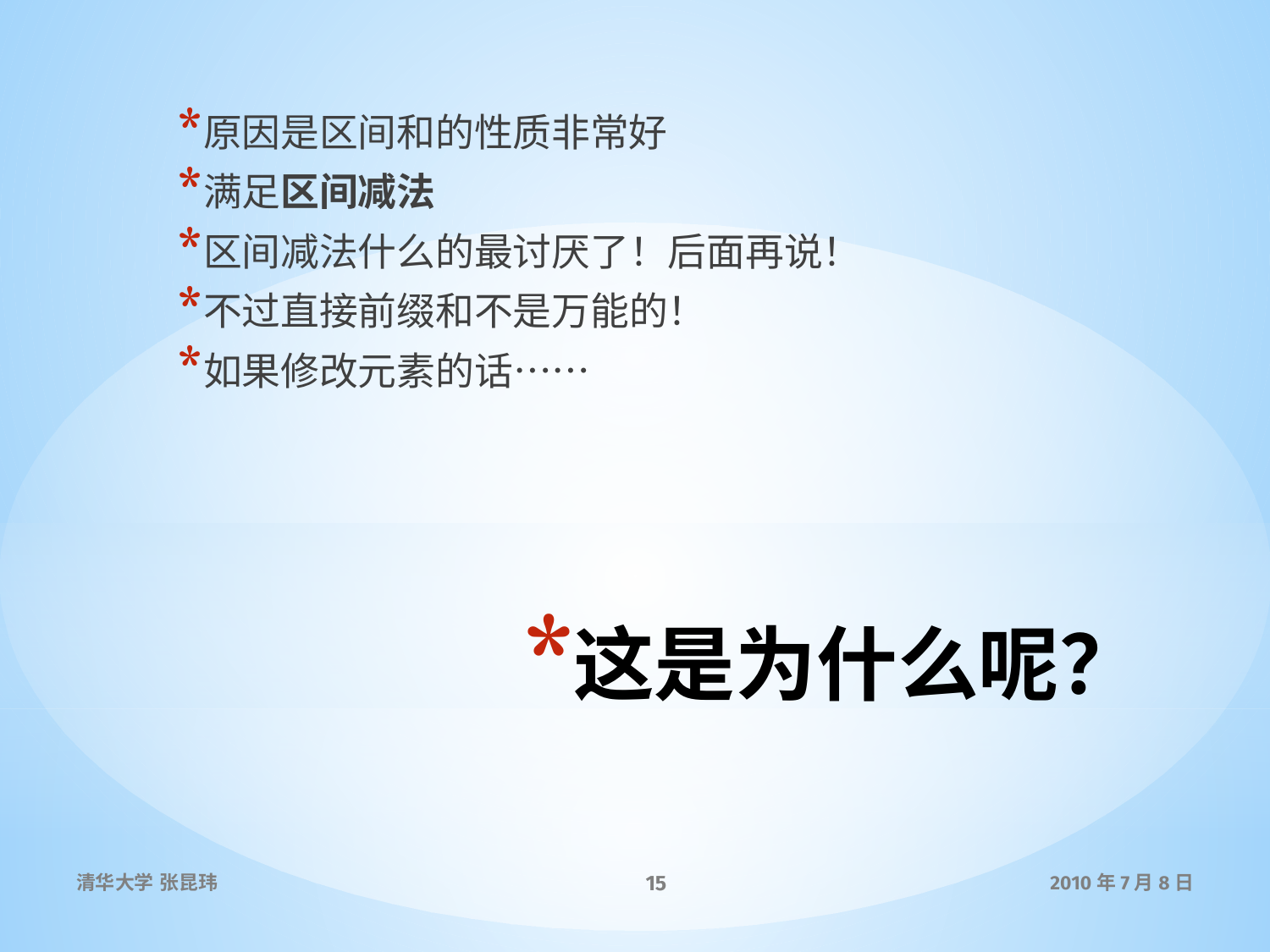

原因是区间和的性质非常好
满足区间减法
区间减法什么的最讨厌了！后面再说！
不过直接前缀和不是万能的！
如果修改元素的话……
# 这是为什么呢？
清华大学 张昆玮
15
2010年7月8日